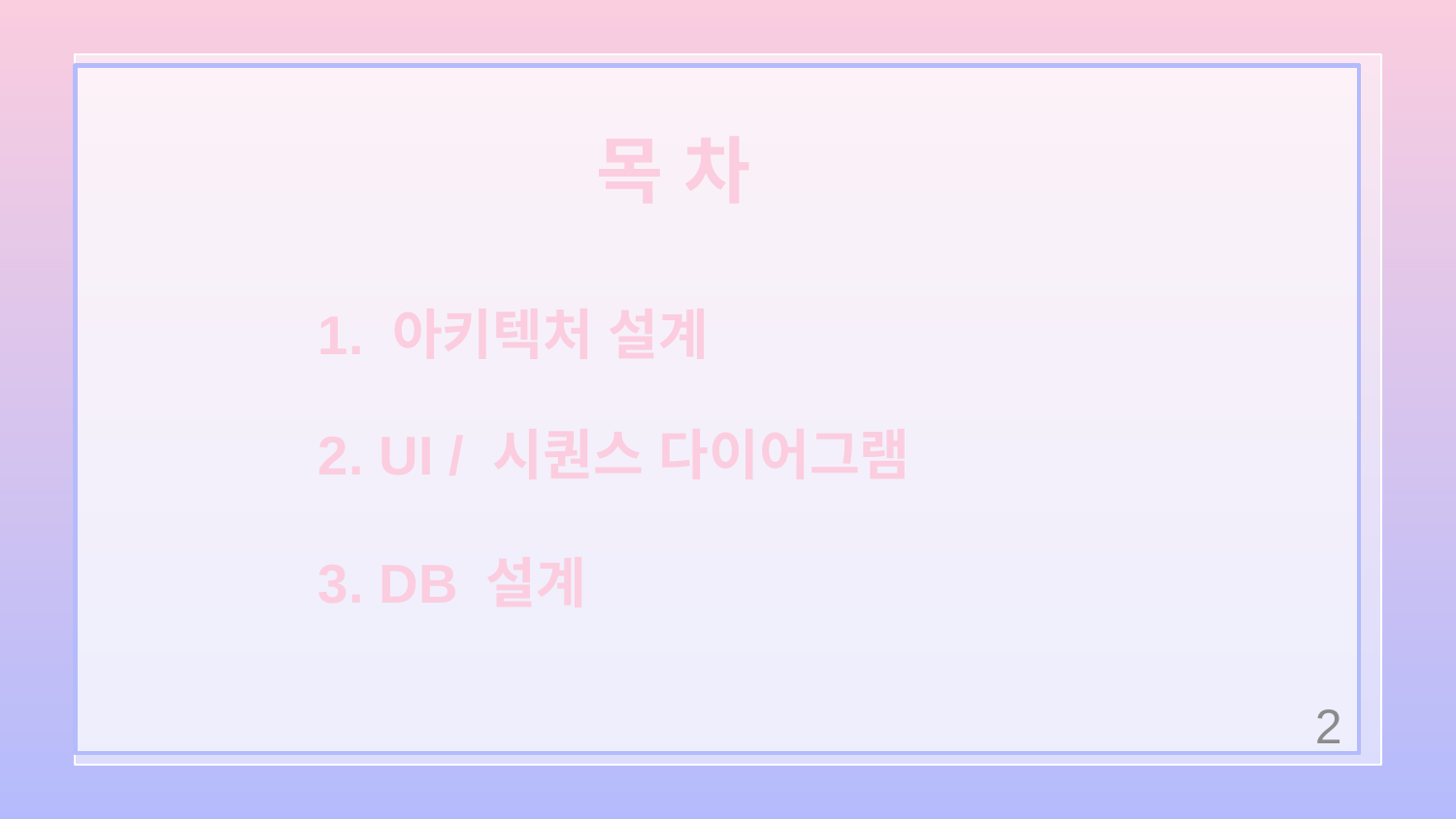

목 차
1. 아키텍처 설계
2. UI / 시퀀스 다이어그램
3. DB 설계
2